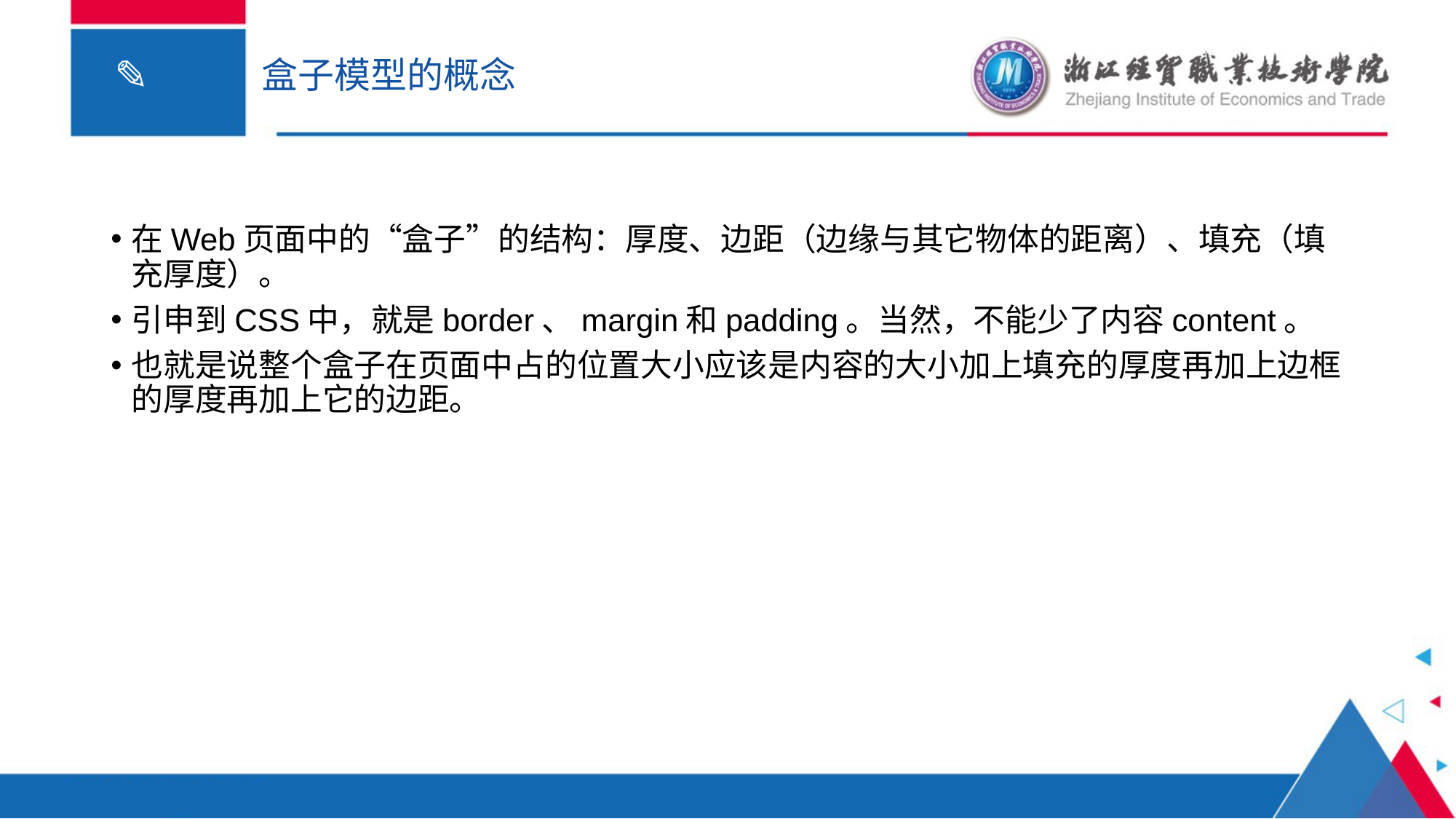

# 盒子模型的概念
在Web页面中的“盒子”的结构：厚度、边距（边缘与其它物体的距离）、填充（填充厚度）。
引申到CSS中，就是border、margin和padding。当然，不能少了内容content。
也就是说整个盒子在页面中占的位置大小应该是内容的大小加上填充的厚度再加上边框的厚度再加上它的边距。